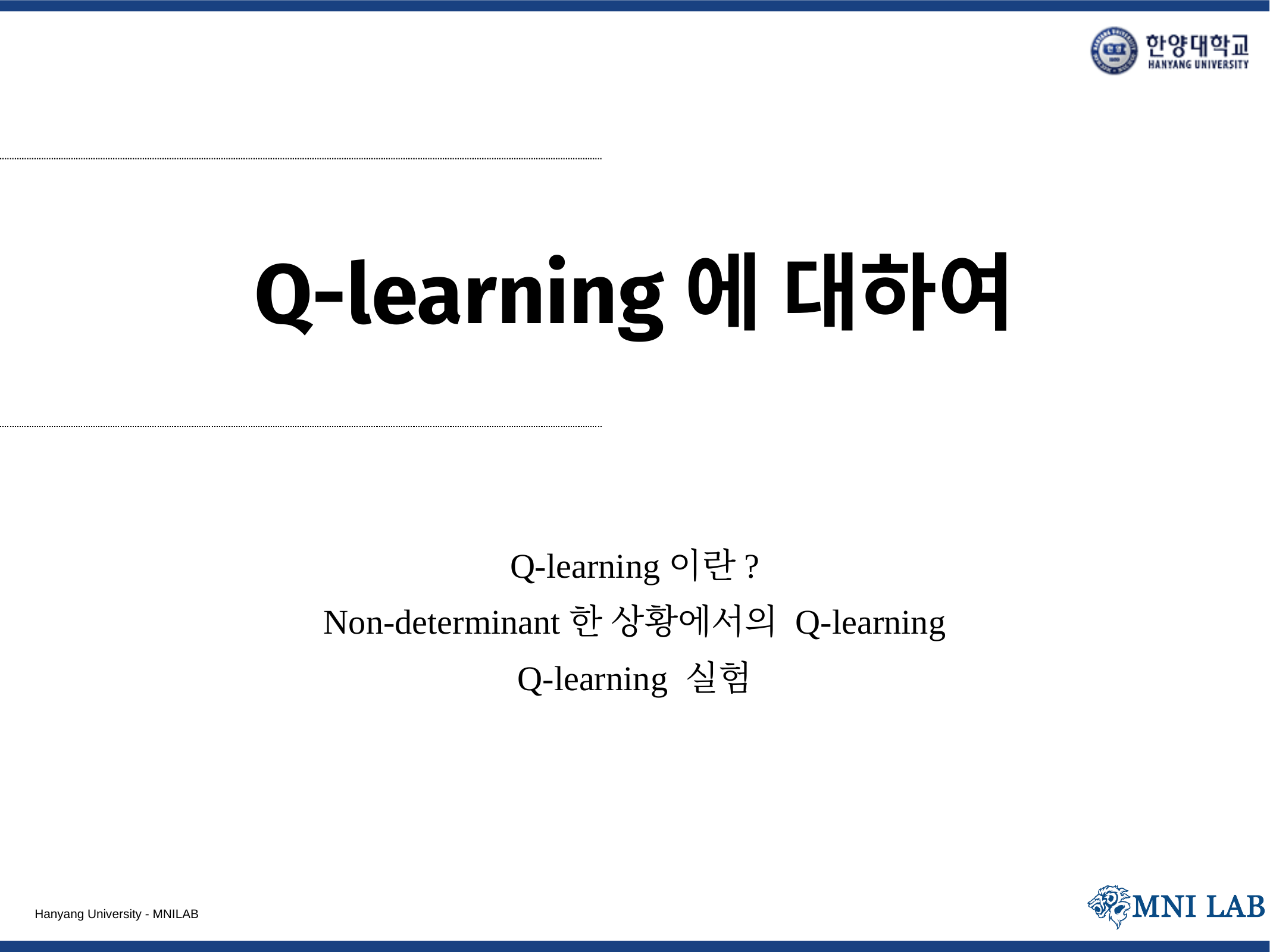

# Q-learning에 대하여
Q-learning이란?
Non-determinant한 상황에서의 Q-learning
Q-learning 실험